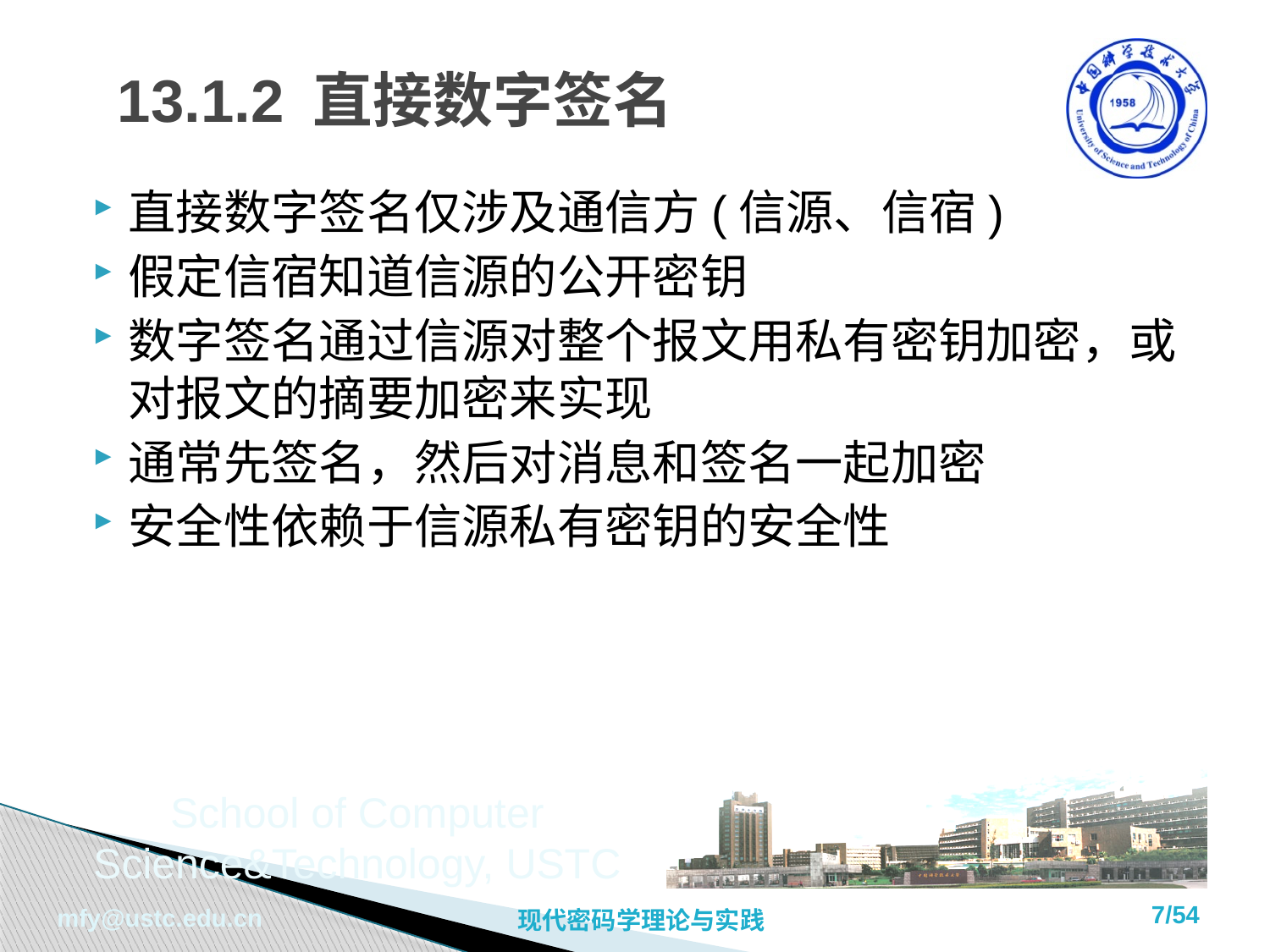

# 13.1.2 直接数字签名
直接数字签名仅涉及通信方(信源、信宿)
假定信宿知道信源的公开密钥
数字签名通过信源对整个报文用私有密钥加密，或对报文的摘要加密来实现
通常先签名，然后对消息和签名一起加密
安全性依赖于信源私有密钥的安全性